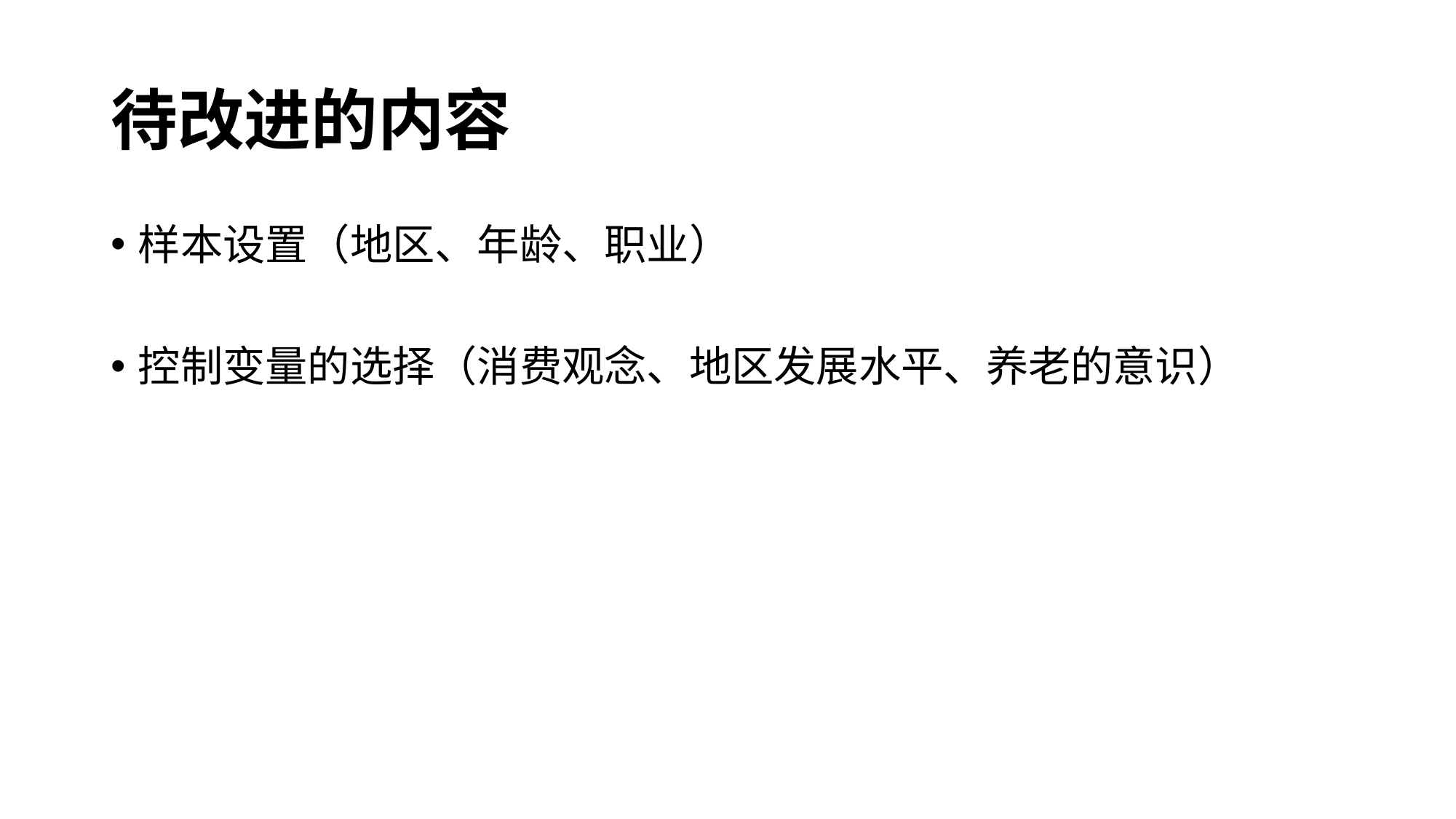

# 待改进的内容
样本设置（地区、年龄、职业）

控制变量的选择（消费观念、地区发展水平、养老的意识）